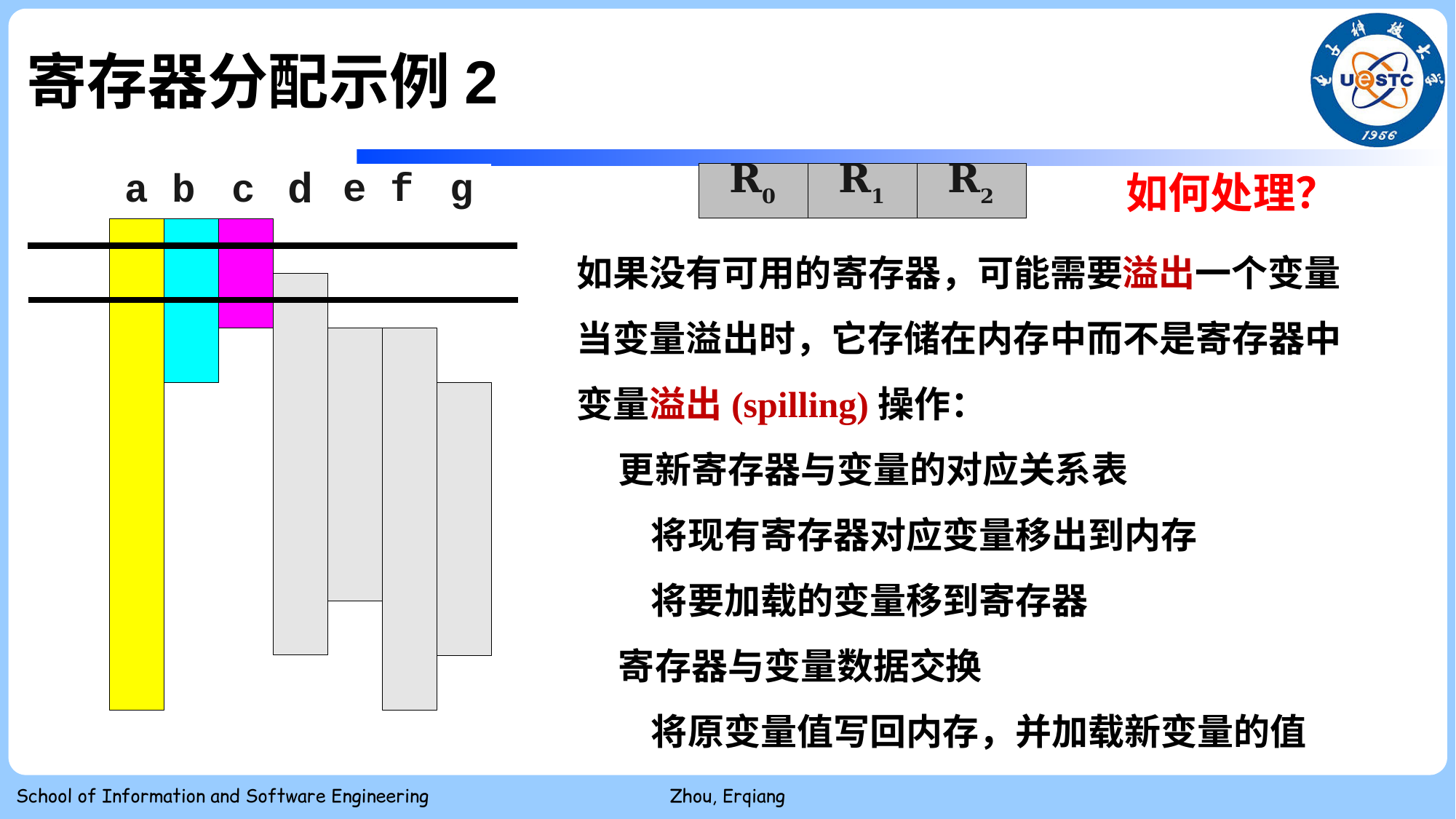

# 寄存器分配示例2
如何处理？
d
e f g
a b c
R0
R1
R2
| R0 | R1 | R2 |
| --- | --- | --- |

b
b
b
b
b
b

如果没有可用的寄存器，可能需要溢出一个变量
当变量溢出时，它存储在内存中而不是寄存器中
变量溢出(spilling)操作：
    更新寄存器与变量的对应关系表
        将现有寄存器对应变量移出到内存
        将要加载的变量移到寄存器
    寄存器与变量数据交换
        将原变量值写回内存，并加载新变量的值

School of Information and Software Engineering
Zhou, Erqiang
29